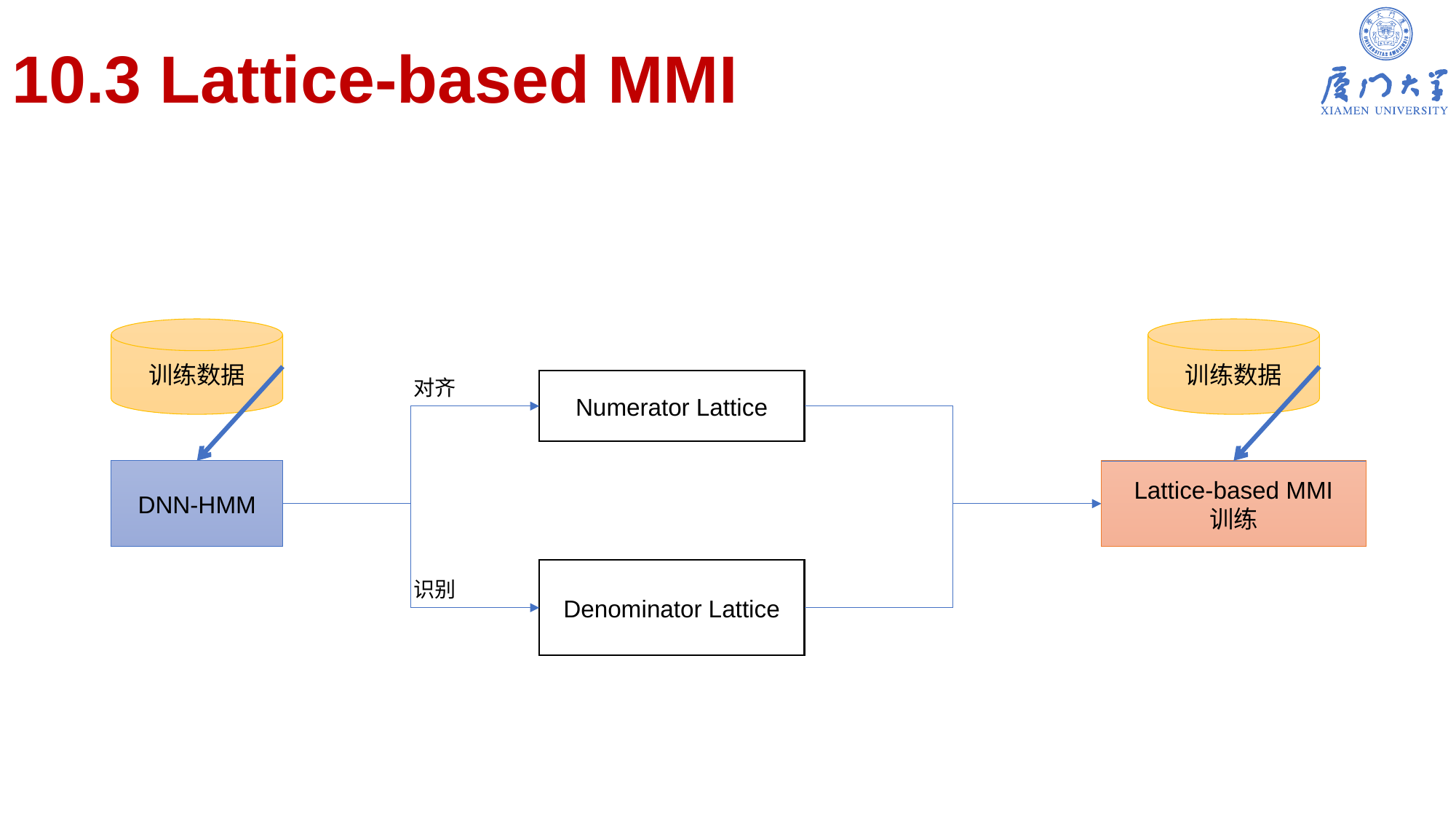

# 10.3 Lattice-based MMI
训练数据
训练数据
对齐
Numerator Lattice
DNN-HMM
Lattice-based MMI
训练
Denominator Lattice
识别